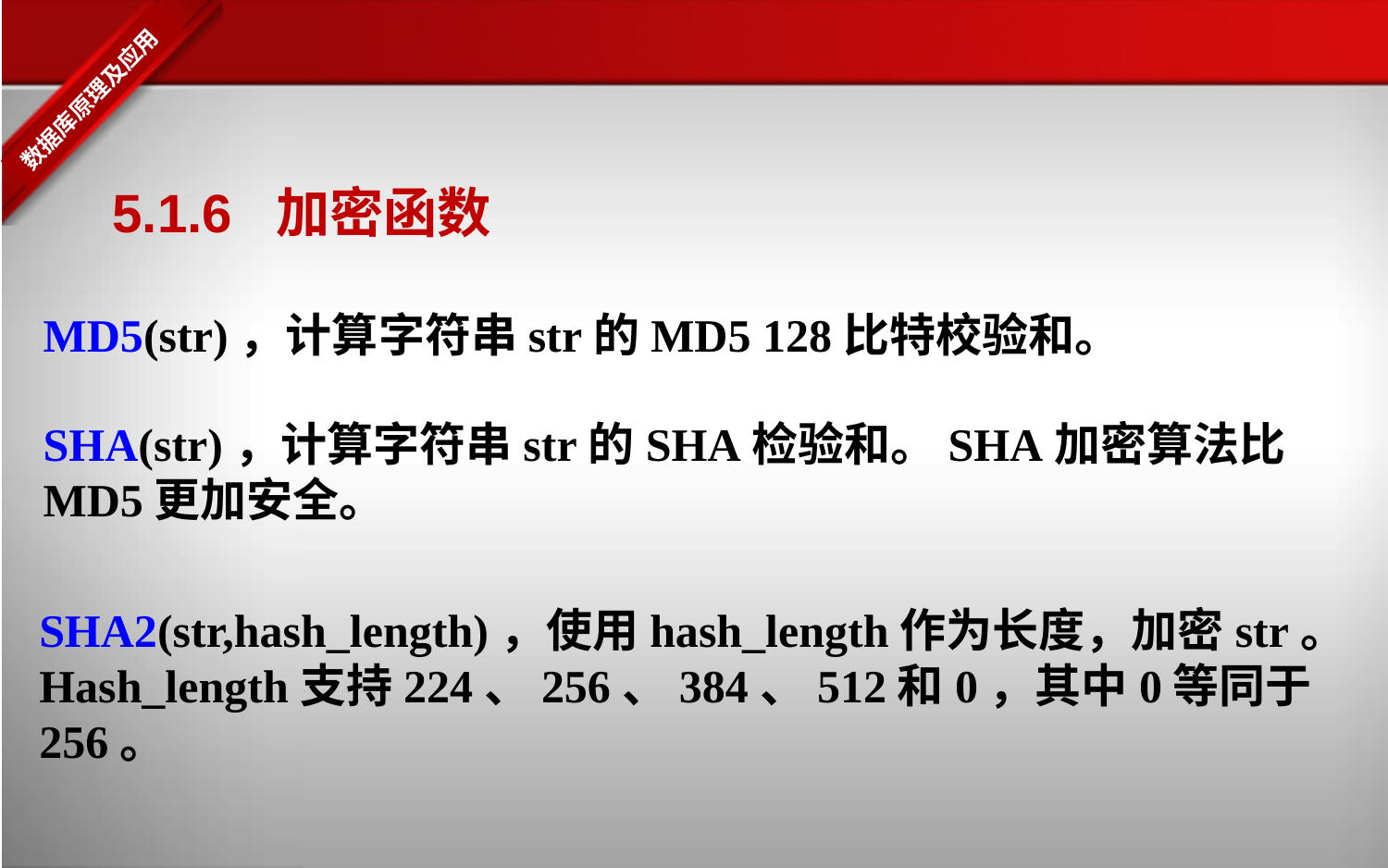

5.1.6  加密函数
MD5(str)，计算字符串str的MD5 128比特校验和。
SHA(str)，计算字符串str的SHA检验和。SHA加密算法比MD5更加安全。
SHA2(str,hash_length)，使用hash_length作为长度，加密str。Hash_length支持224、256、384、512和0，其中0等同于256。